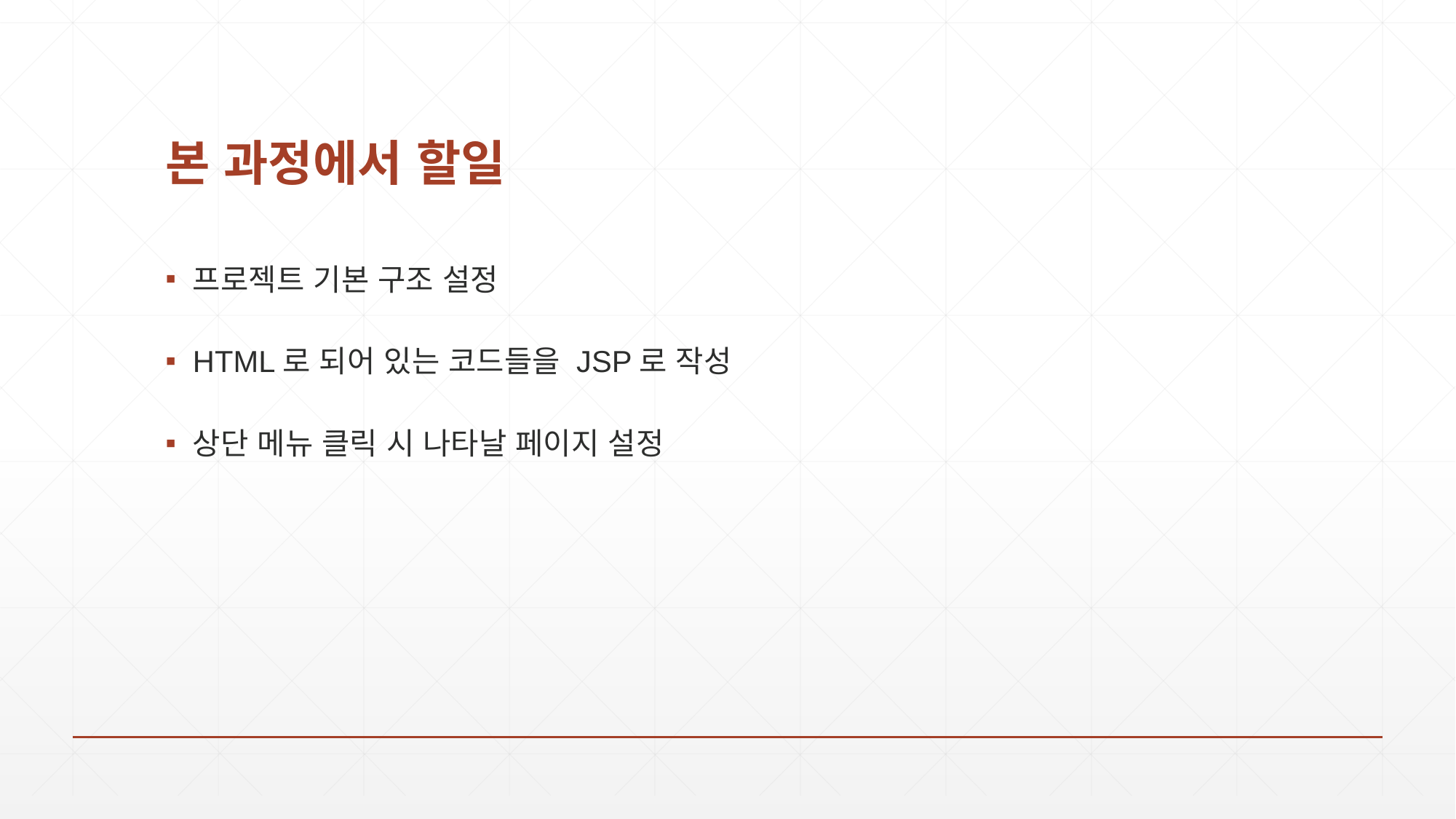

# 본 과정에서 할일
프로젝트 기본 구조 설정
HTML로 되어 있는 코드들을 JSP로 작성
상단 메뉴 클릭 시 나타날 페이지 설정